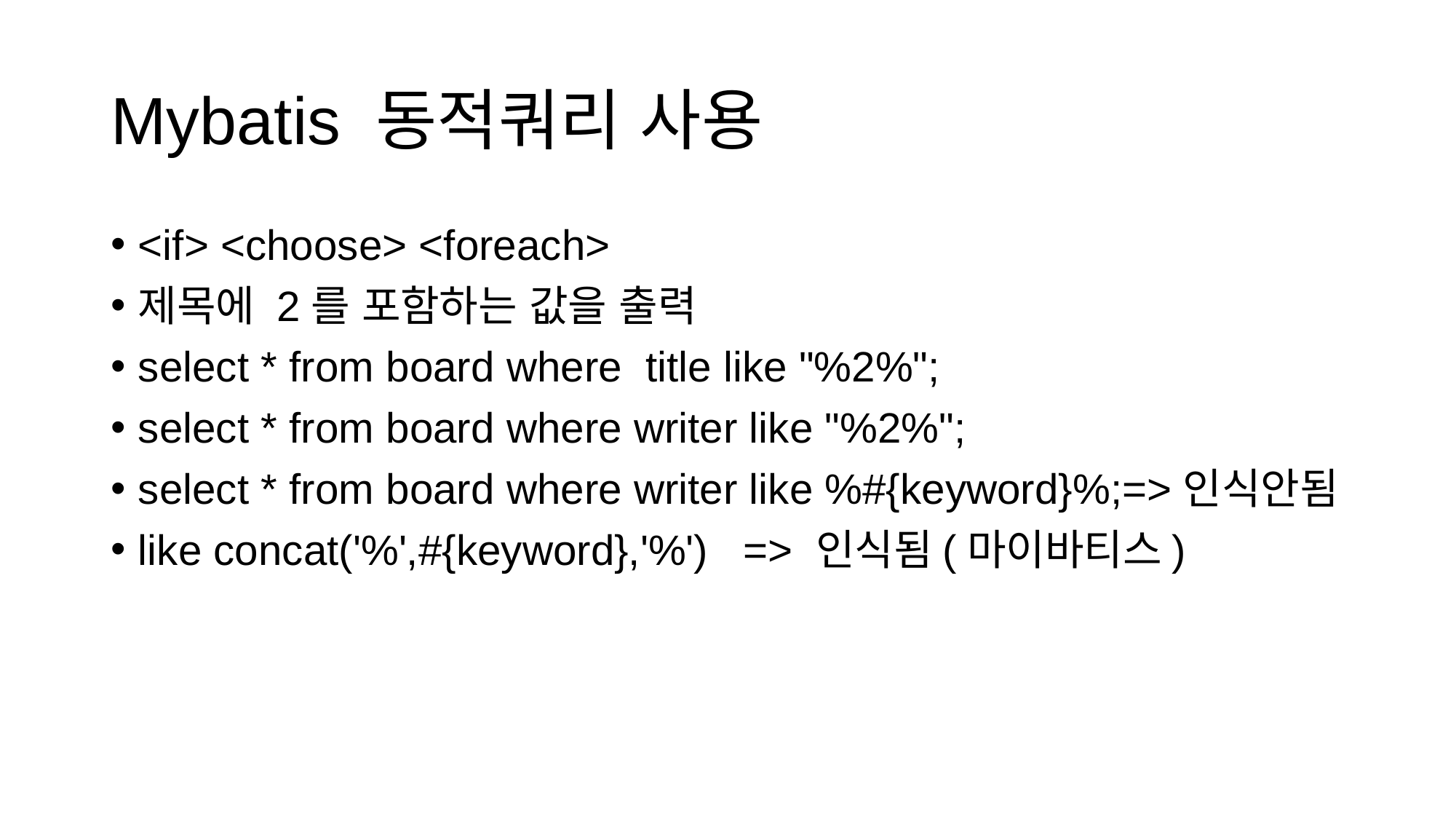

# Mybatis 동적쿼리 사용
<if> <choose> <foreach>
제목에 2를 포함하는 값을 출력
select * from board where  title like "%2%";
select * from board where writer like "%2%";
select * from board where writer like %#{keyword}%;=>인식안됨
like concat('%',#{keyword},'%')   => 인식됨(마이바티스)